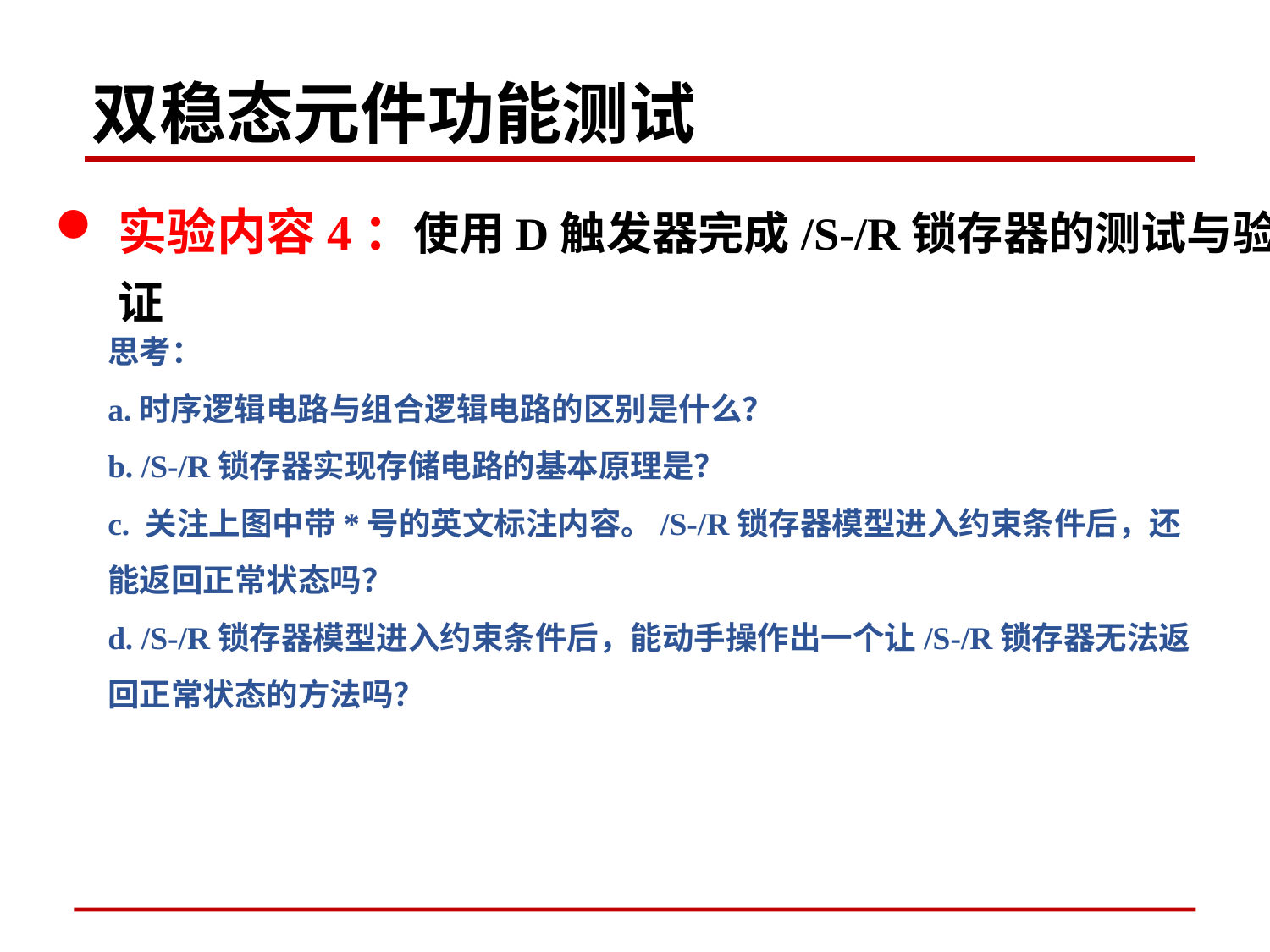

双稳态元件功能测试
实验内容4：使用D触发器完成/S-/R锁存器的测试与验证
思考：
a.时序逻辑电路与组合逻辑电路的区别是什么？
b. /S-/R锁存器实现存储电路的基本原理是？
c. 关注上图中带*号的英文标注内容。/S-/R锁存器模型进入约束条件后，还能返回正常状态吗？
d. /S-/R锁存器模型进入约束条件后，能动手操作出一个让/S-/R锁存器无法返回正常状态的方法吗？